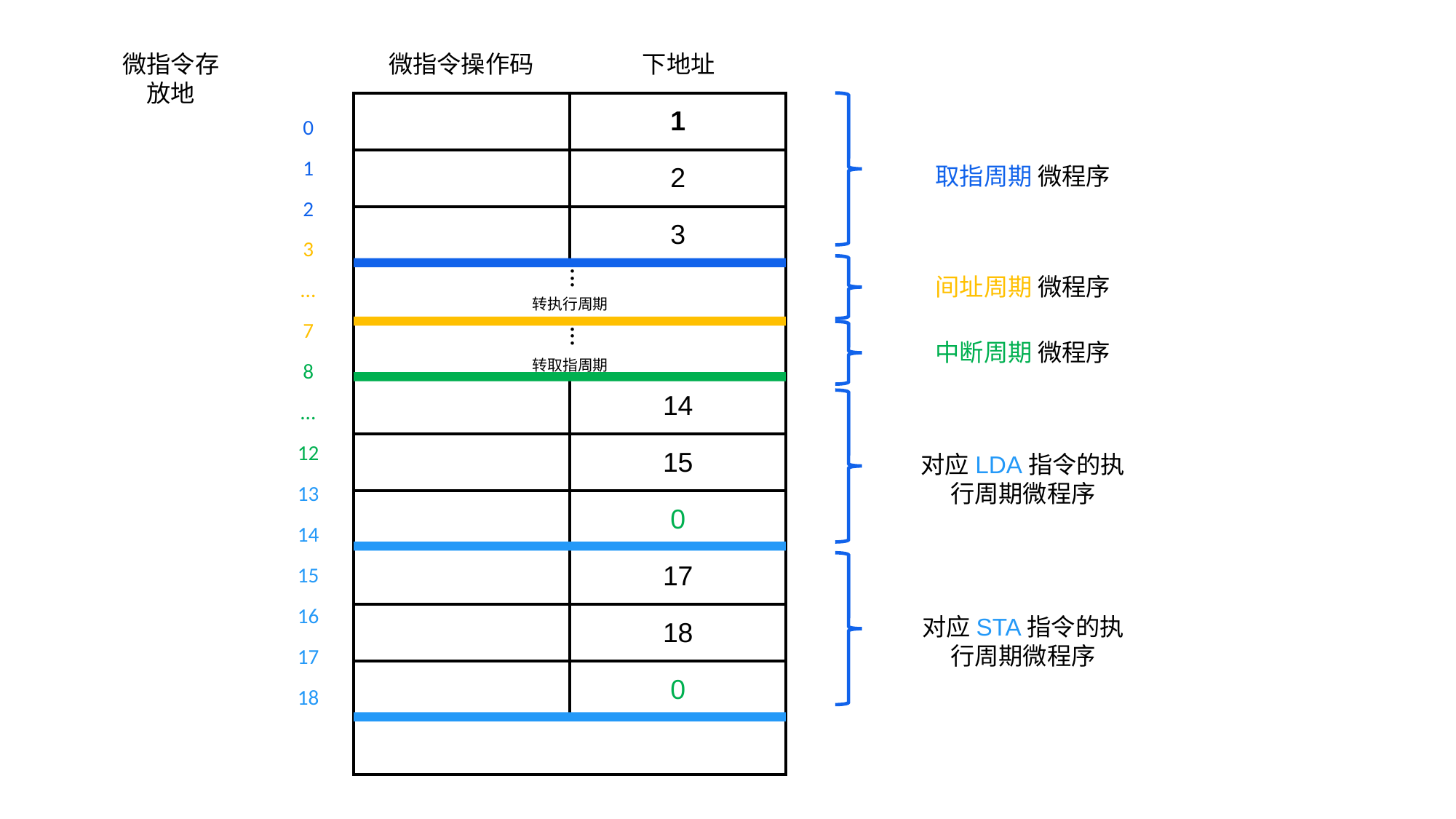

微指令存放地
微指令操作码
下地址
0
1
2
3
...
7
8
...
12
13
14
15
16
17
18
|  | 1 |
| --- | --- |
|  | 2 |
|  | 3 |
|  |  |
|  |  |
|  | 14 |
|  | 15 |
|  | 0 |
|  | 17 |
|  | 18 |
|  | 0 |
|  |  |

取指周期 微程序

...

间址周期 微程序
转执行周期
...

中断周期 微程序
转取指周期

对应LDA指令的执行周期微程序

对应STA指令的执行周期微程序